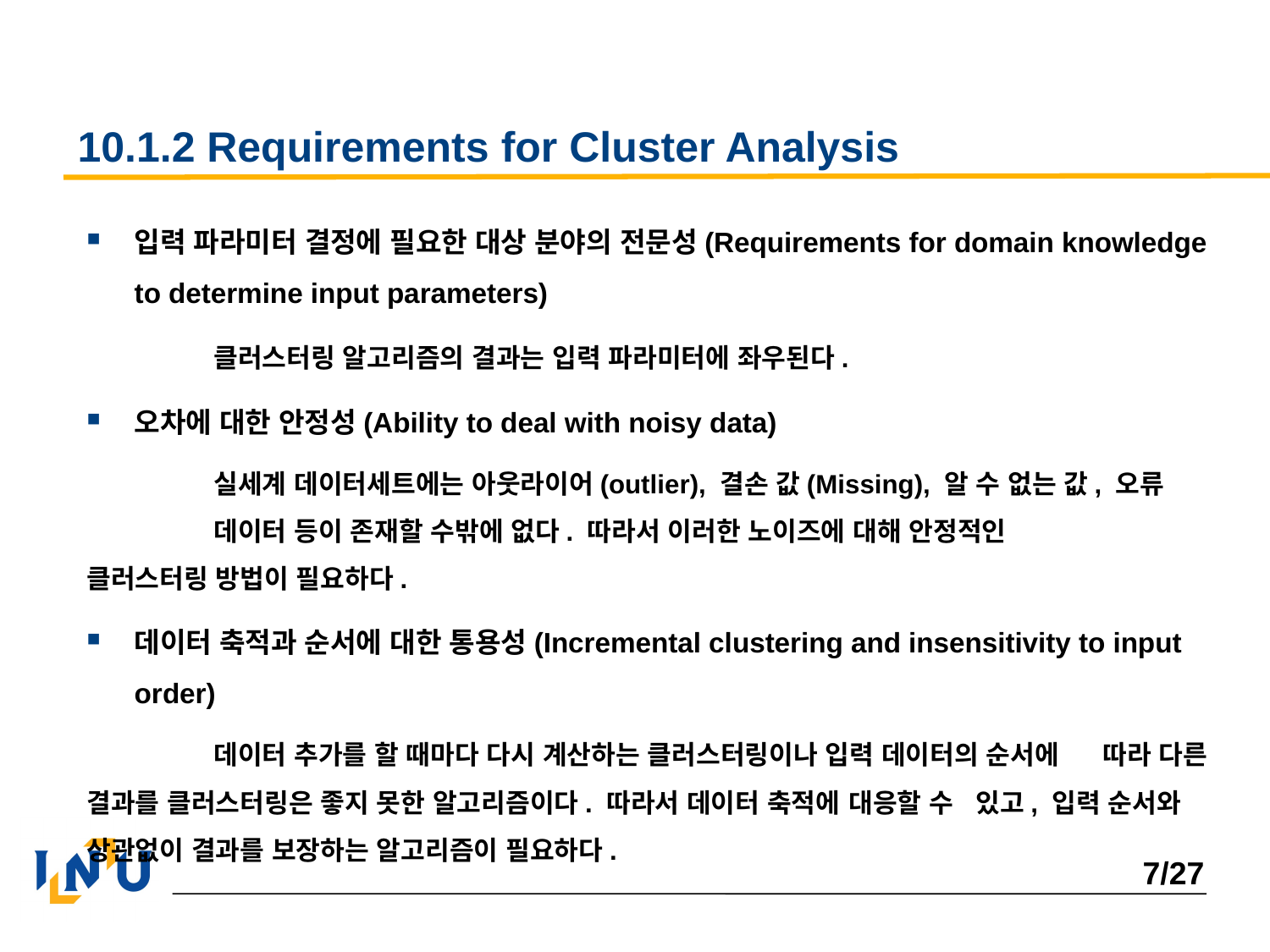

# 10.1.2 Requirements for Cluster Analysis
입력 파라미터 결정에 필요한 대상 분야의 전문성(Requirements for domain knowledge to determine input parameters)
	클러스터링 알고리즘의 결과는 입력 파라미터에 좌우된다.
오차에 대한 안정성(Ability to deal with noisy data)
	실세계 데이터세트에는 아웃라이어(outlier), 결손 값(Missing), 알 수 없는 값, 오류 	데이터 등이 존재할 수밖에 없다. 따라서 이러한 노이즈에 대해 안정적인	클러스터링 방법이 필요하다.
데이터 축적과 순서에 대한 통용성(Incremental clustering and insensitivity to input order)
	데이터 추가를 할 때마다 다시 계산하는 클러스터링이나 입력 데이터의 순서에 	따라 다른 결과를 클러스터링은 좋지 못한 알고리즘이다. 따라서 데이터 축적에 	대응할 수 	있고, 입력 순서와 상관없이 결과를 보장하는 알고리즘이 필요하다.